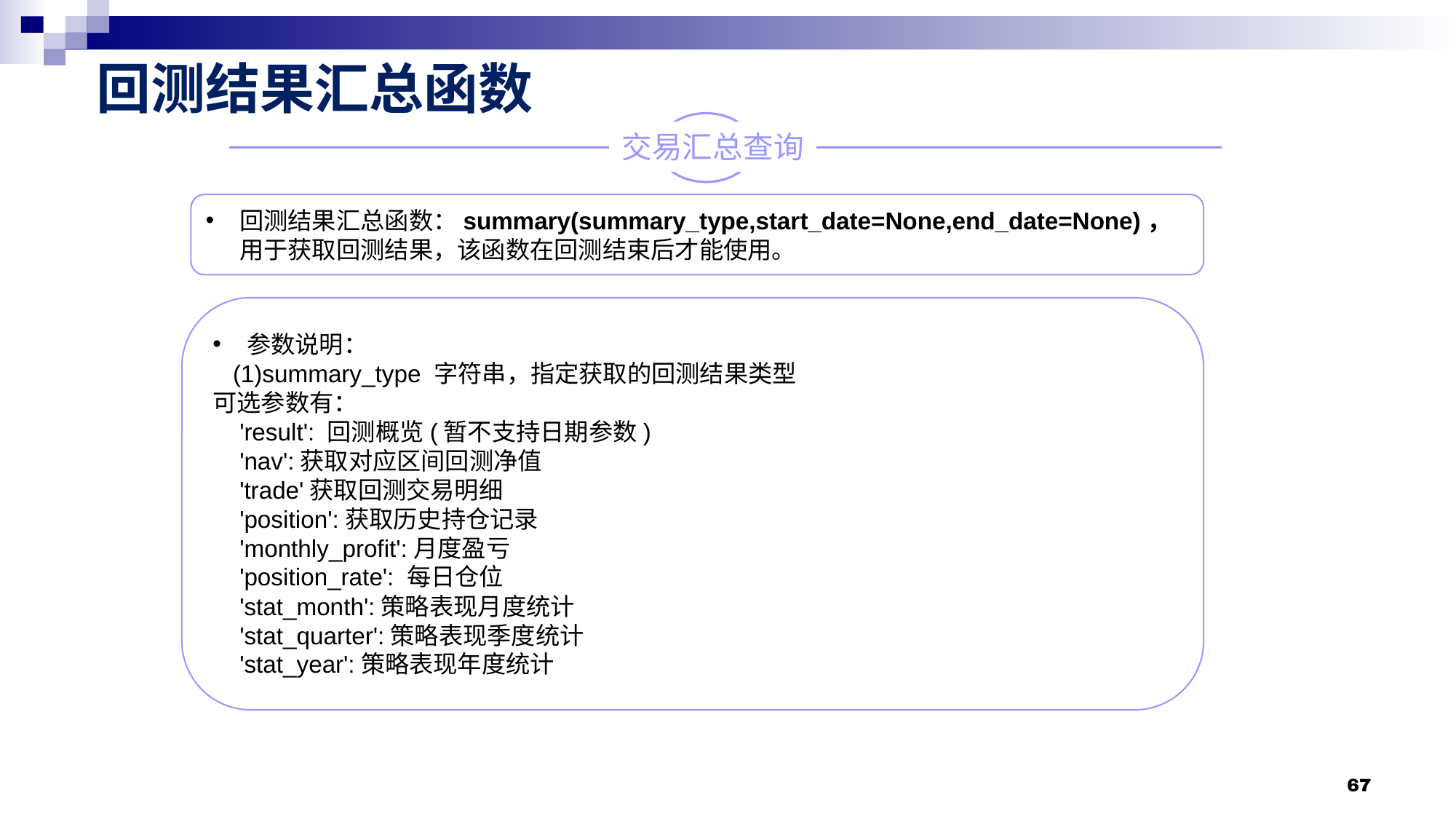

回测结果汇总函数

交易汇总查询
回测结果汇总函数：summary(summary_type,start_date=None,end_date=None)，用于获取回测结果，该函数在回测结束后才能使用。
参数说明：
   (1)summary_type 字符串，指定获取的回测结果类型
可选参数有：
    'result': 回测概览(暂不支持日期参数)
    'nav':获取对应区间回测净值
    'trade'获取回测交易明细
    'position':获取历史持仓记录
    'monthly_profit':月度盈亏
    'position_rate': 每日仓位
    'stat_month':策略表现月度统计
    'stat_quarter':策略表现季度统计
    'stat_year':策略表现年度统计
67